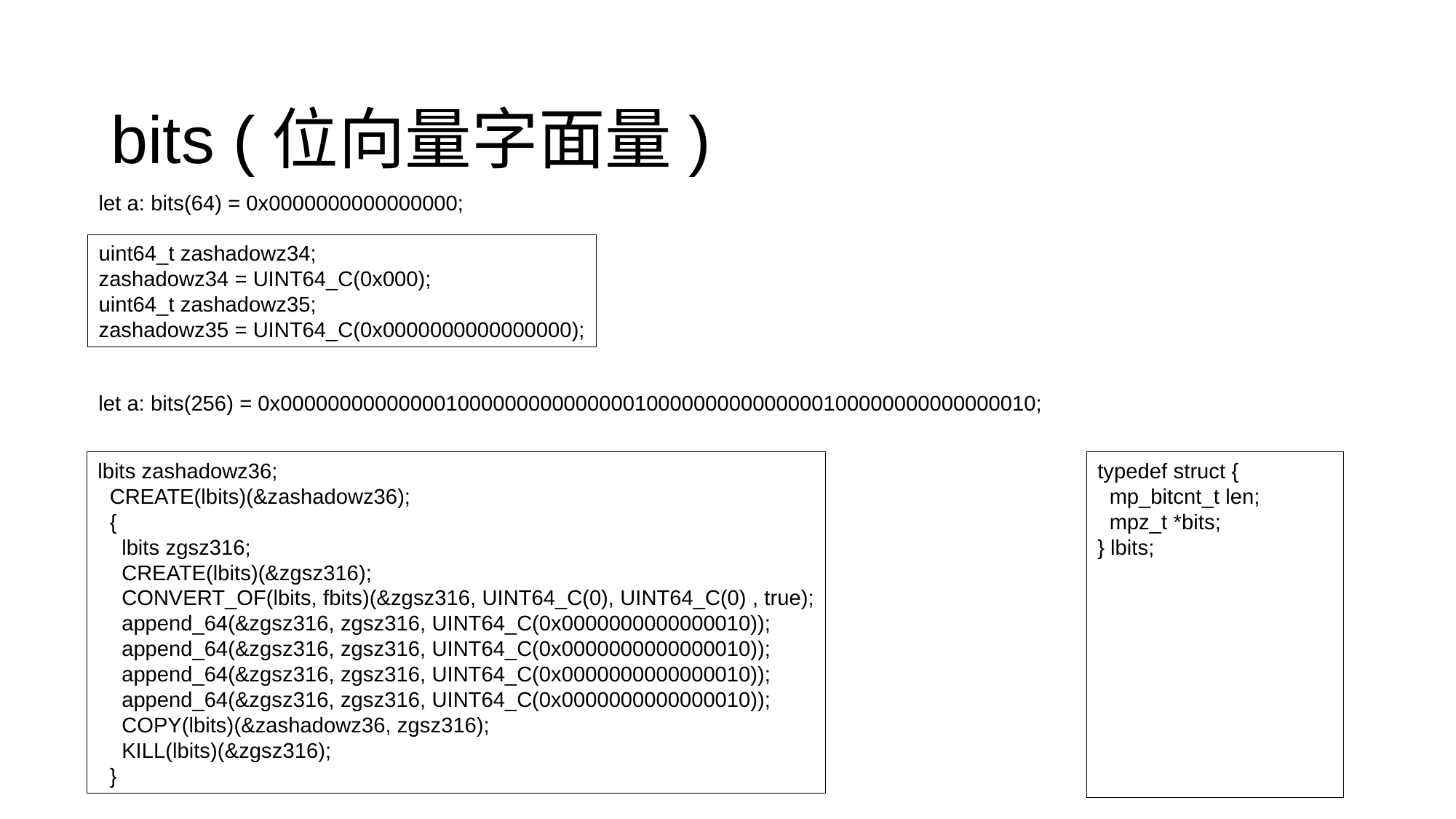

# bits (位向量字面量)
let a: bits(64) = 0x0000000000000000;
uint64_t zashadowz34;
zashadowz34 = UINT64_C(0x000);
uint64_t zashadowz35;
zashadowz35 = UINT64_C(0x0000000000000000);
let a: bits(256) = 0x0000000000000010000000000000001000000000000000100000000000000010;
lbits zashadowz36;
  CREATE(lbits)(&zashadowz36);
  {
    lbits zgsz316;
    CREATE(lbits)(&zgsz316);
    CONVERT_OF(lbits, fbits)(&zgsz316, UINT64_C(0), UINT64_C(0) , true);
    append_64(&zgsz316, zgsz316, UINT64_C(0x0000000000000010));
    append_64(&zgsz316, zgsz316, UINT64_C(0x0000000000000010));
    append_64(&zgsz316, zgsz316, UINT64_C(0x0000000000000010));
    append_64(&zgsz316, zgsz316, UINT64_C(0x0000000000000010));
    COPY(lbits)(&zashadowz36, zgsz316);
    KILL(lbits)(&zgsz316);
  }
typedef struct {
  mp_bitcnt_t len;
  mpz_t *bits;
} lbits;